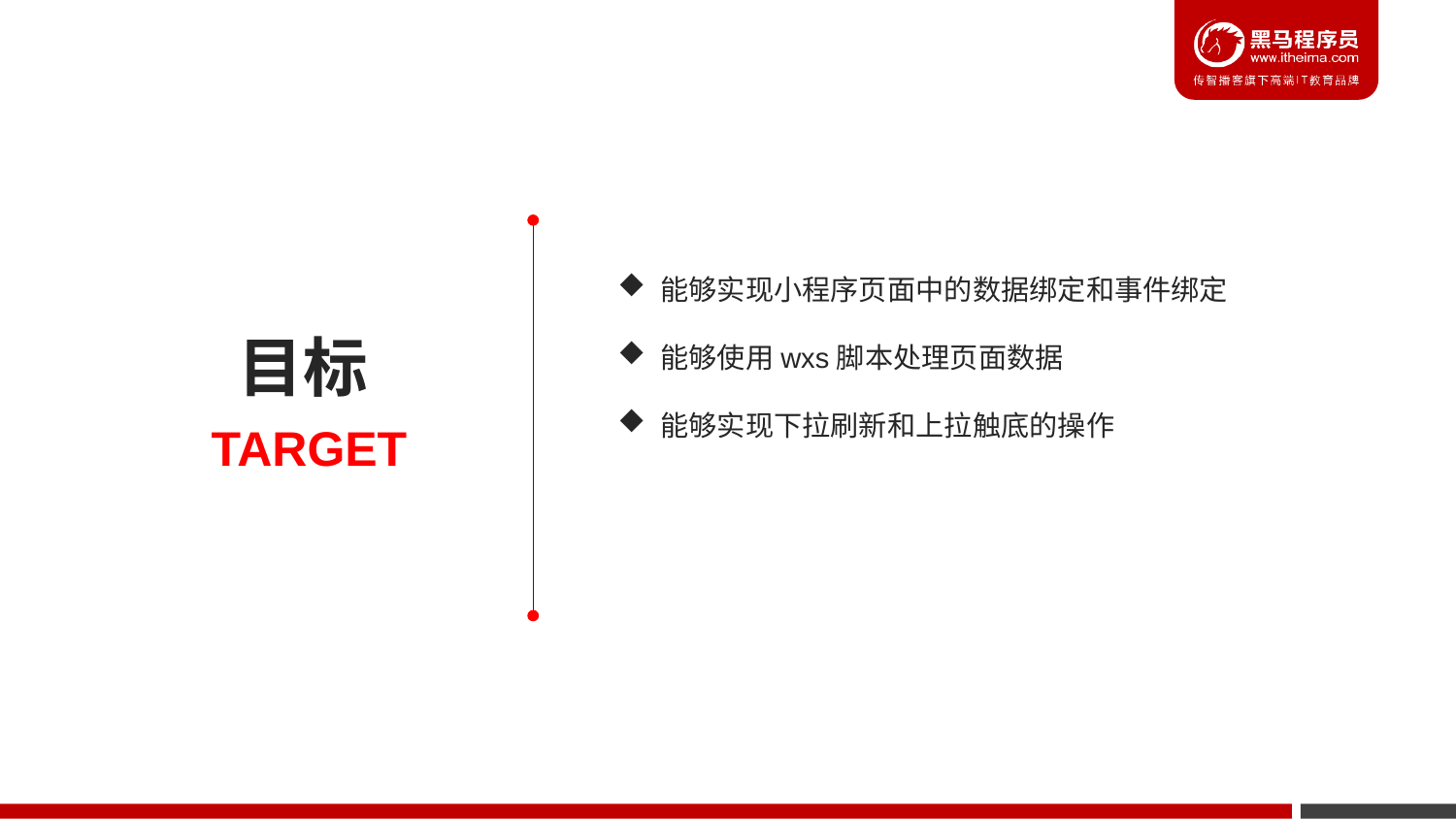

能够实现小程序页面中的数据绑定和事件绑定
能够使用wxs脚本处理页面数据
能够实现下拉刷新和上拉触底的操作